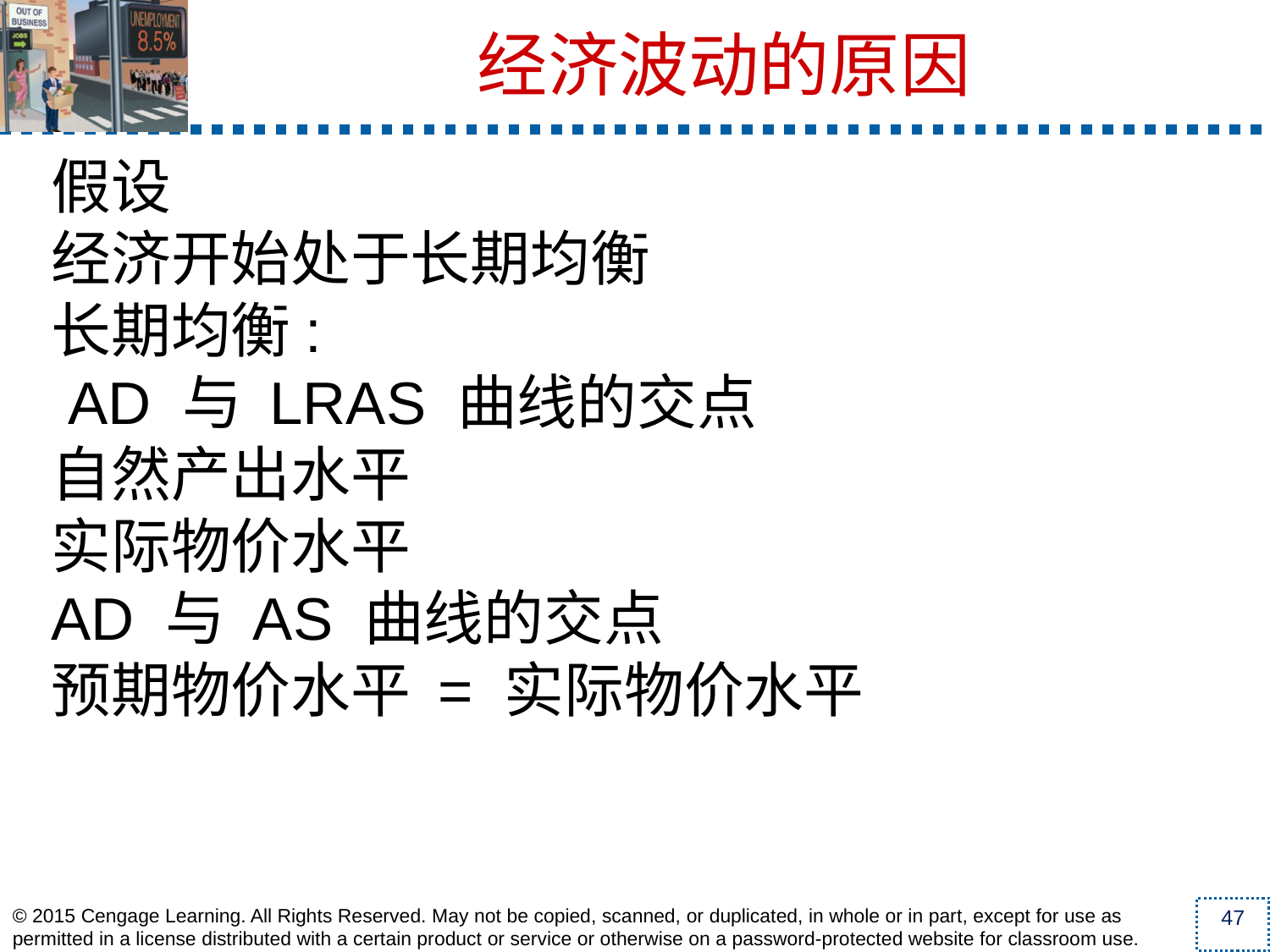

假设
经济开始处于长期均衡
长期均衡:
 AD 与 LRAS 曲线的交点
自然产出水平
实际物价水平
AD 与 AS 曲线的交点
预期物价水平 = 实际物价水平
经济波动的原因
47
© 2015 Cengage Learning. All Rights Reserved. May not be copied, scanned, or duplicated, in whole or in part, except for use as permitted in a license distributed with a certain product or service or otherwise on a password-protected website for classroom use.